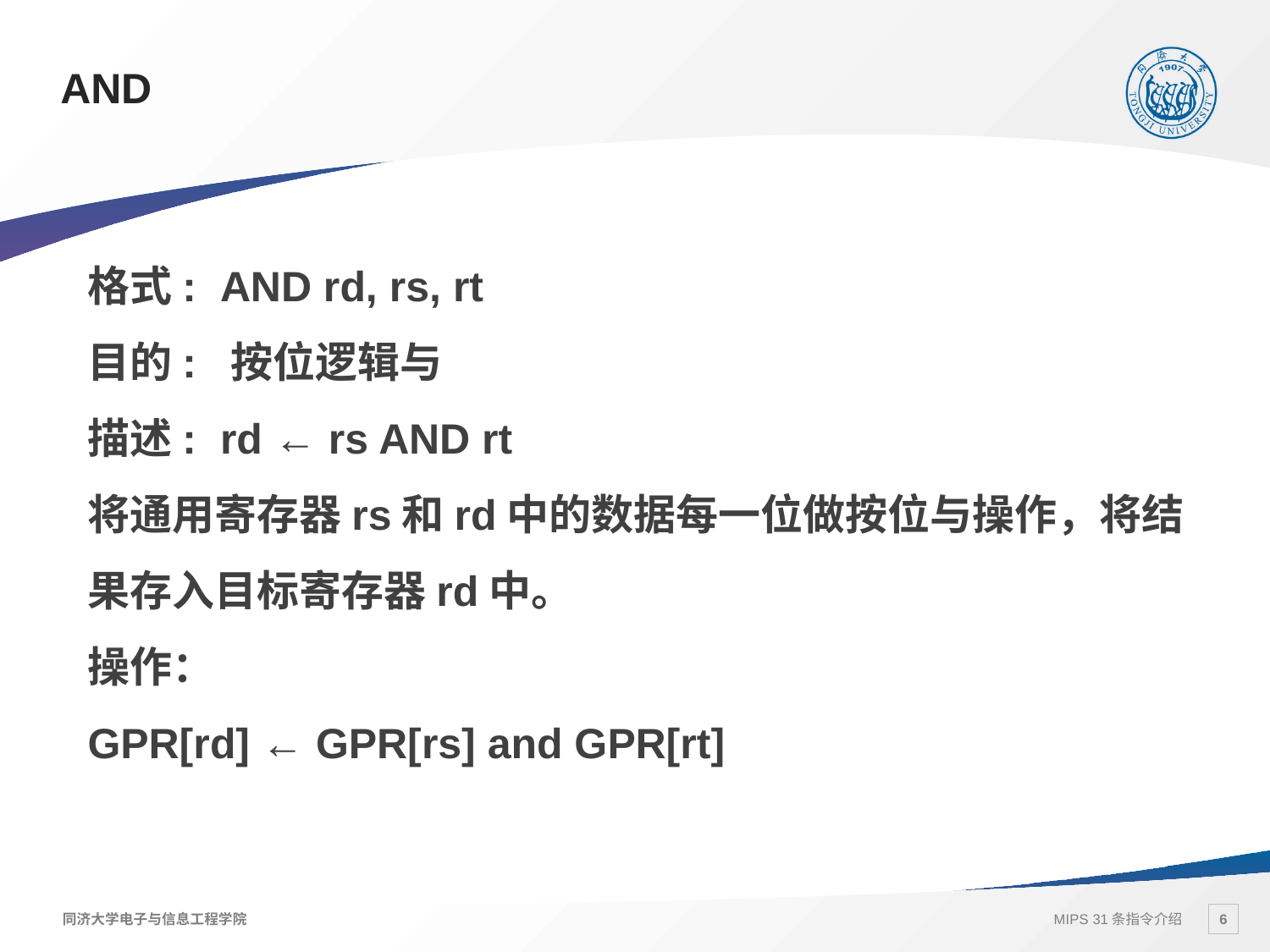

# AND
格式:  AND rd, rs, rt
目的:  按位逻辑与
描述:  rd ← rs AND rt
将通用寄存器rs和rd中的数据每一位做按位与操作，将结果存入目标寄存器rd中。
操作：
GPR[rd] ← GPR[rs] and GPR[rt]